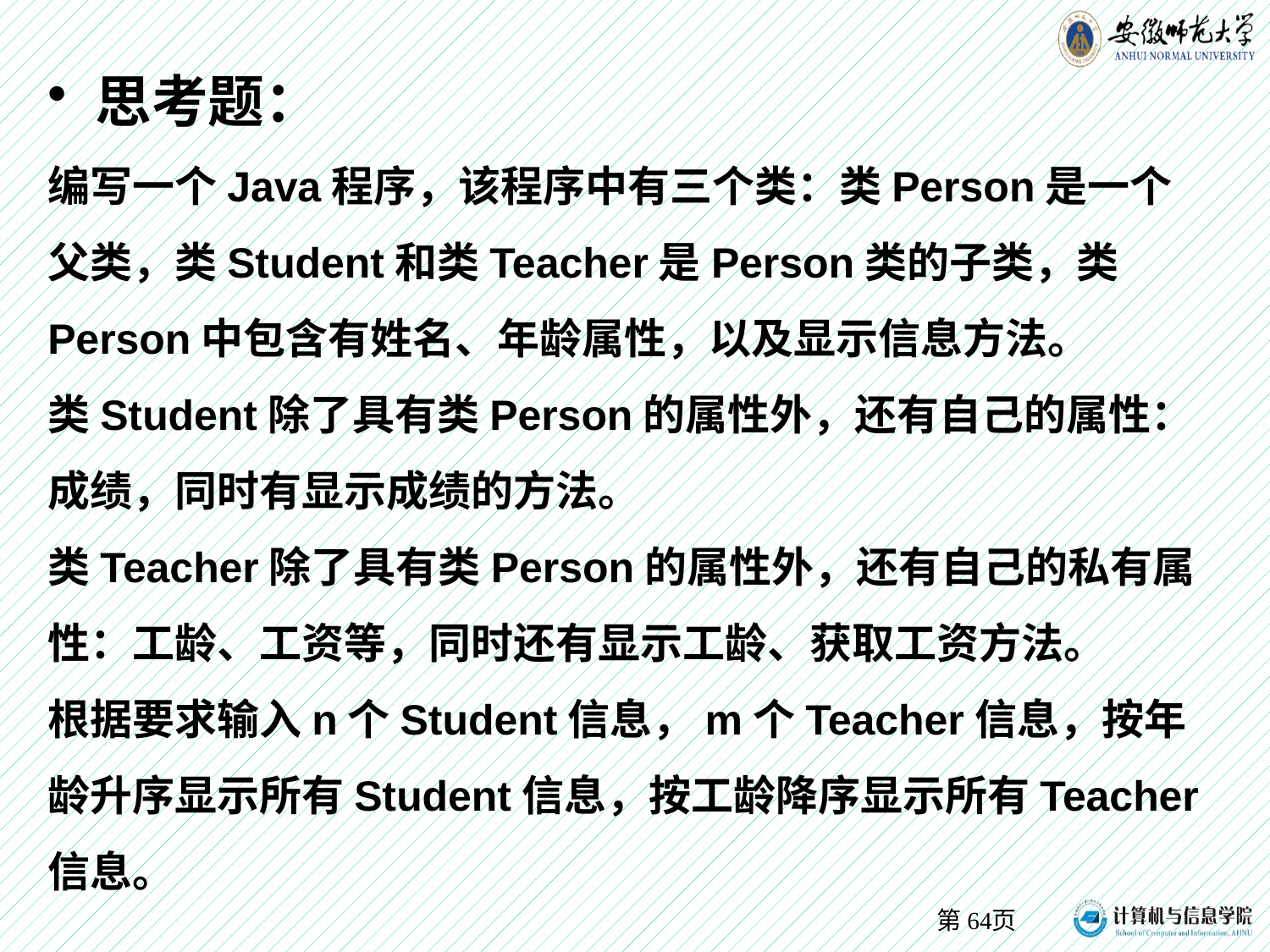

思考题：
编写一个Java程序，该程序中有三个类：类Person是一个父类，类Student和类Teacher是Person类的子类，类Person中包含有姓名、年龄属性，以及显示信息方法。
类Student除了具有类Person的属性外，还有自己的属性：成绩，同时有显示成绩的方法。
类Teacher除了具有类Person的属性外，还有自己的私有属性：工龄、工资等，同时还有显示工龄、获取工资方法。
根据要求输入n个Student信息，m个Teacher信息，按年龄升序显示所有Student信息，按工龄降序显示所有Teacher信息。
第64页